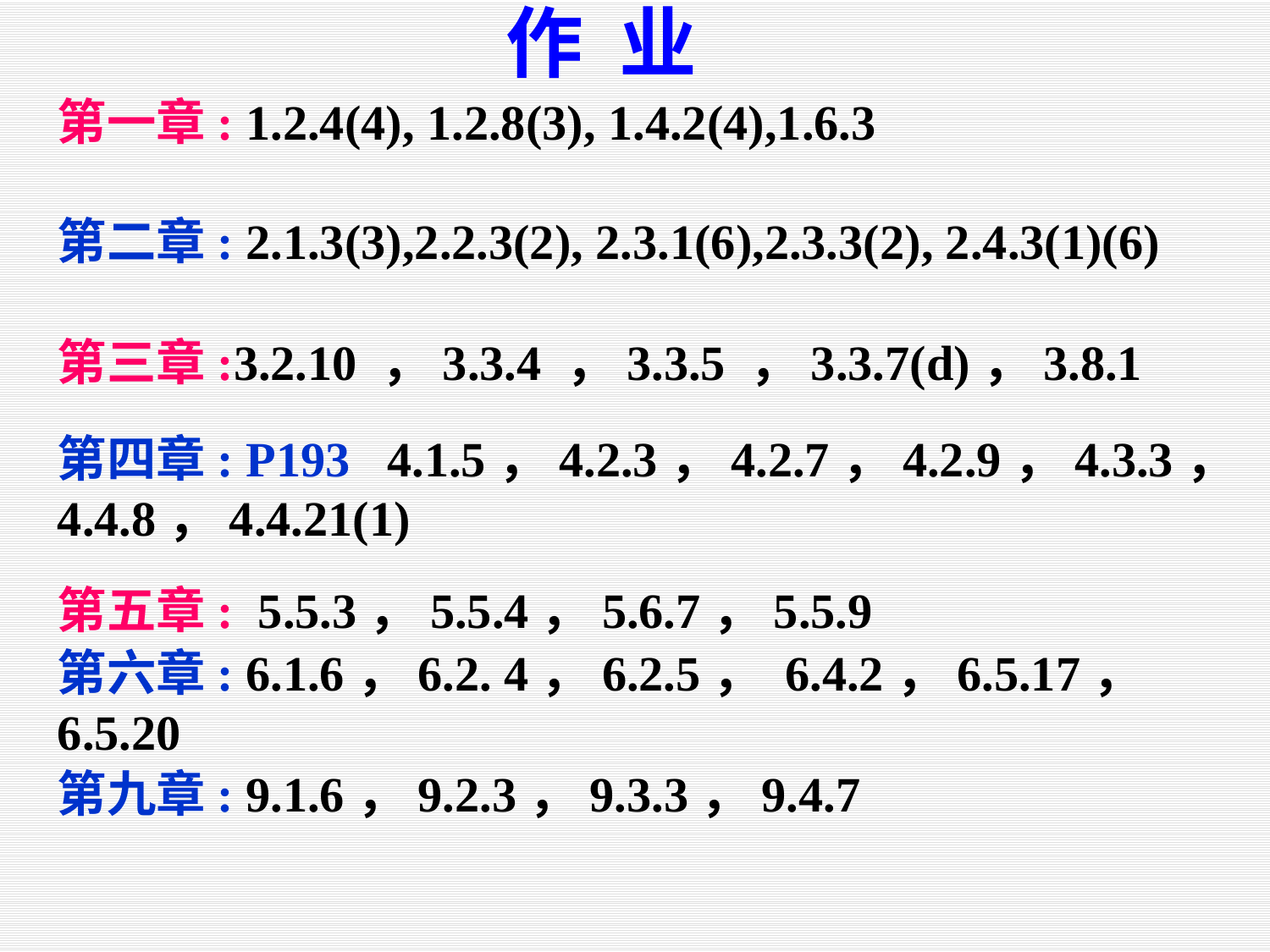

作  业
第一章: 1.2.4(4), 1.2.8(3), 1.4.2(4),1.6.3
第二章: 2.1.3(3),2.2.3(2), 2.3.1(6),2.3.3(2), 2.4.3(1)(6)
第三章:3.2.10 ，3.3.4 ，3.3.5 ，3.3.7(d)，3.8.1
第四章: P193   4.1.5，4.2.3，4.2.7，4.2.9，4.3.3，4.4.8，4.4.21(1)
第五章:  5.5.3，5.5.4，5.6.7，5.5.9
第六章: 6.1.6，6.2. 4，6.2.5， 6.4.2，6.5.17，  6.5.20
第九章: 9.1.6，9.2.3，9.3.3，9.4.7